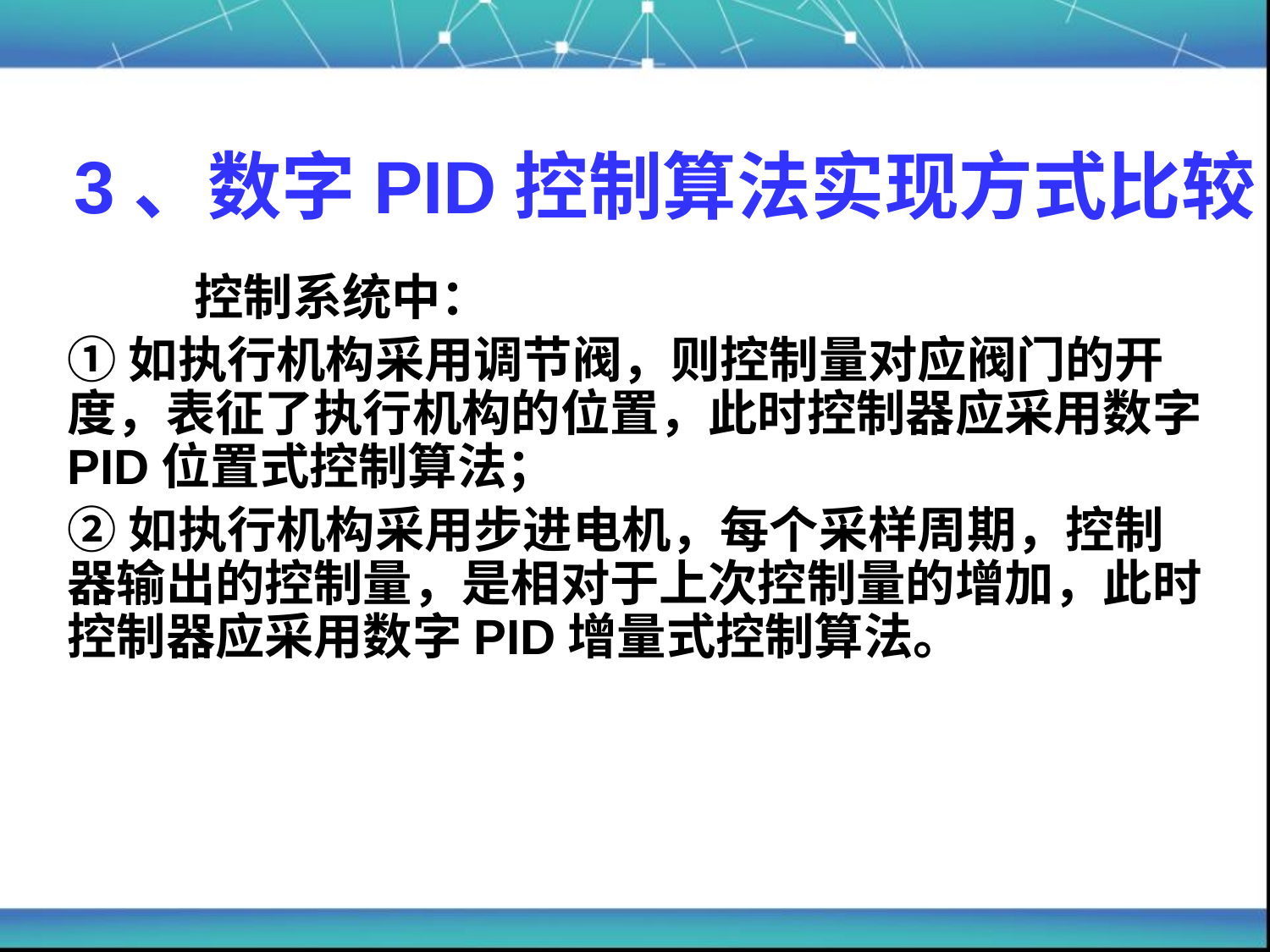

# 3、数字PID控制算法实现方式比较
	控制系统中：
①如执行机构采用调节阀，则控制量对应阀门的开度，表征了执行机构的位置，此时控制器应采用数字PID位置式控制算法；
②如执行机构采用步进电机，每个采样周期，控制器输出的控制量，是相对于上次控制量的增加，此时控制器应采用数字PID增量式控制算法。
34